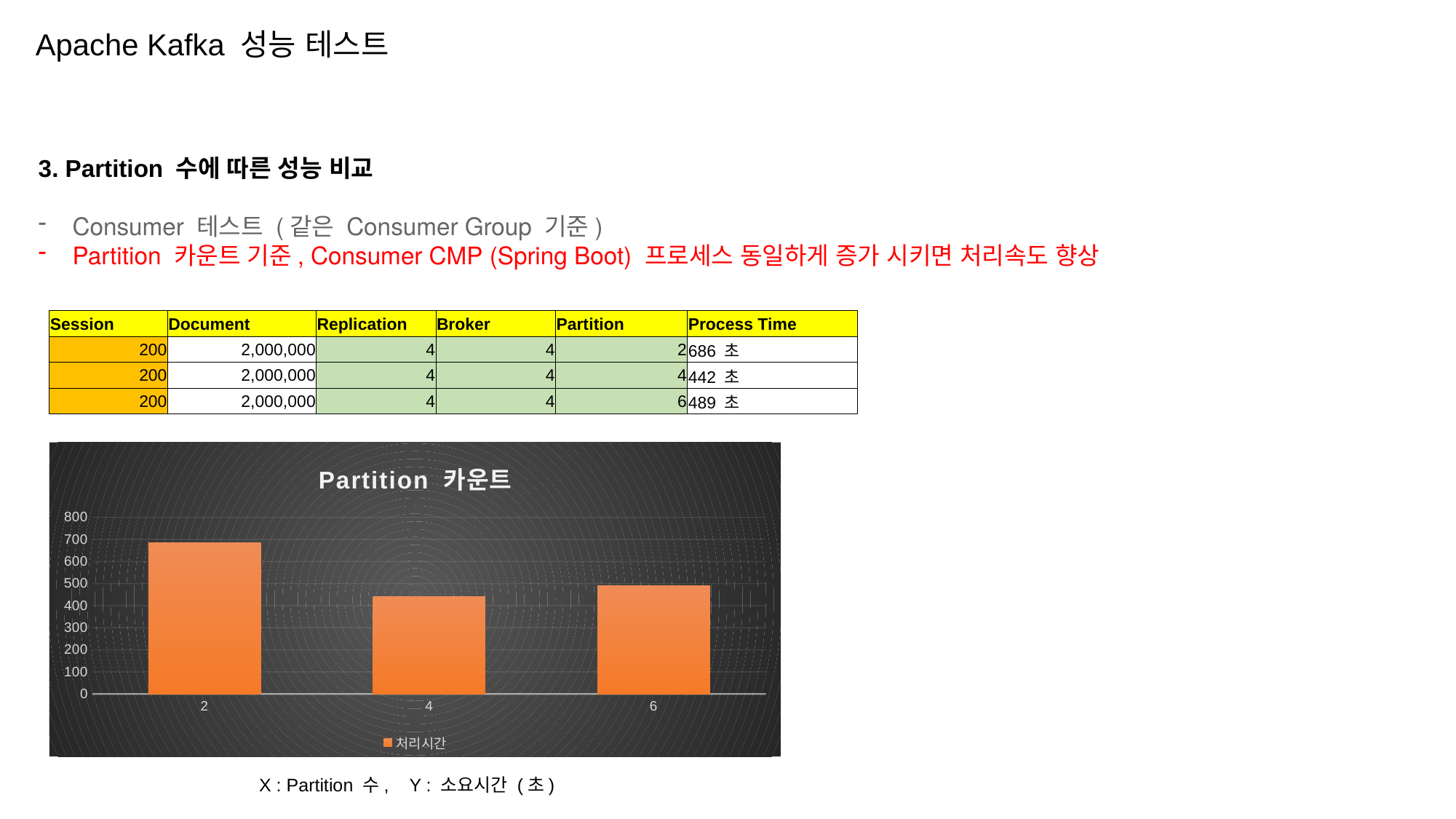

Apache Kafka 성능 테스트
3. Partition 수에 따른 성능 비교

Consumer 테스트 (같은 Consumer Group 기준)
Partition 카운트 기준, Consumer CMP (Spring Boot) 프로세스 동일하게 증가 시키면 처리속도 향상
| Session | Document | Replication | Broker | Partition | Process Time |
| --- | --- | --- | --- | --- | --- |
| 200 | 2,000,000 | 4 | 4 | 2 | 686 초 |
| 200 | 2,000,000 | 4 | 4 | 4 | 442 초 |
| 200 | 2,000,000 | 4 | 4 | 6 | 489 초 |

### Chart: Partition 카운트

| Category | 처리시간 |
|---|---|
| 2 | 686.0 |
| 4 | 442.0 |
| 6 | 489.0 |
X : Partition 수,    Y : 소요시간 (초)